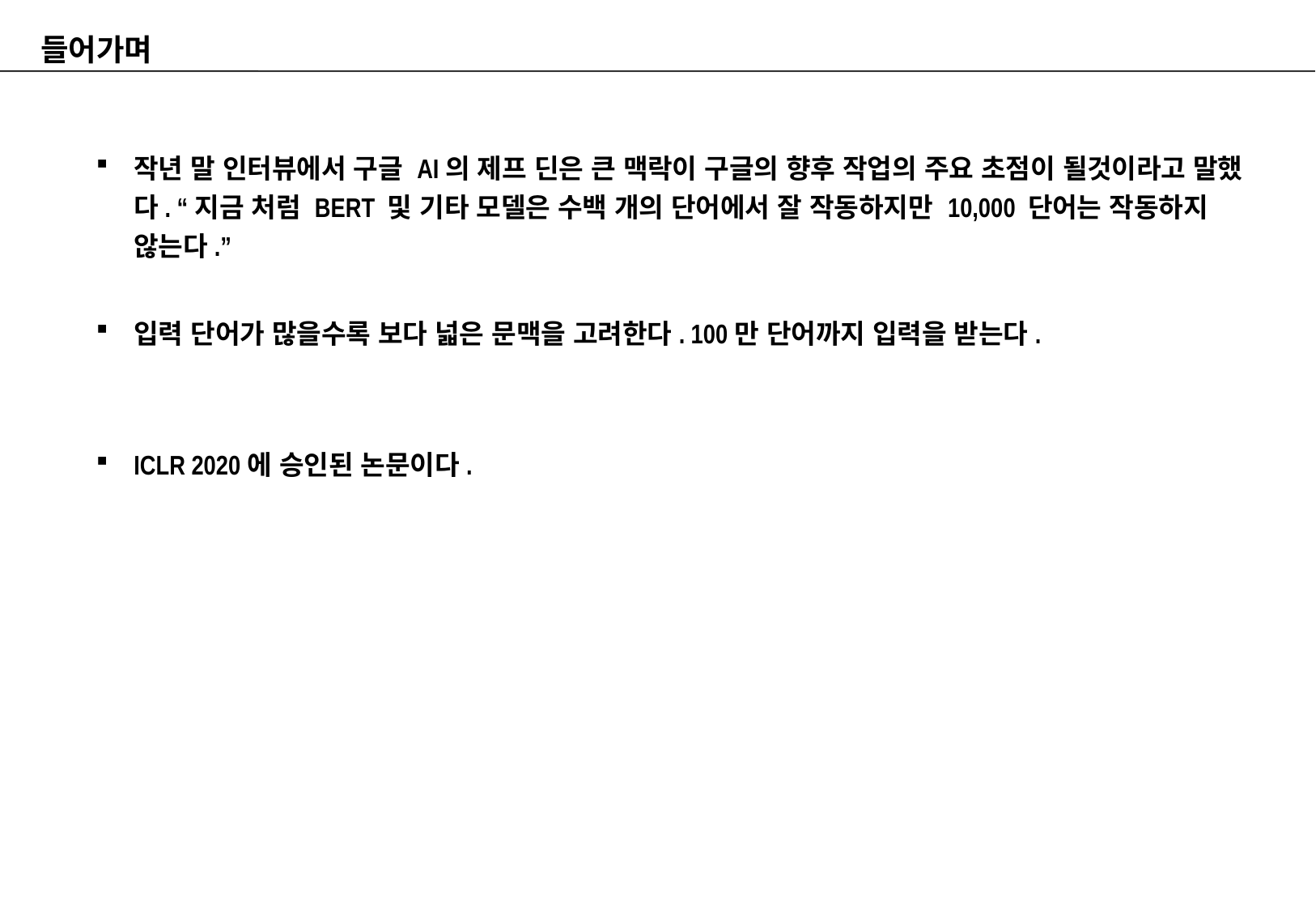

들어가며

작년 말 인터뷰에서 구글 AI의 제프 딘은 큰 맥락이 구글의 향후 작업의 주요 초점이 될것이라고 말했다. “지금 처럼 BERT 및 기타 모델은 수백 개의 단어에서 잘 작동하지만 10,000 단어는 작동하지 않는다.”

입력 단어가 많을수록 보다 넓은 문맥을 고려한다. 100만 단어까지 입력을 받는다.

ICLR 2020에 승인된 논문이다.